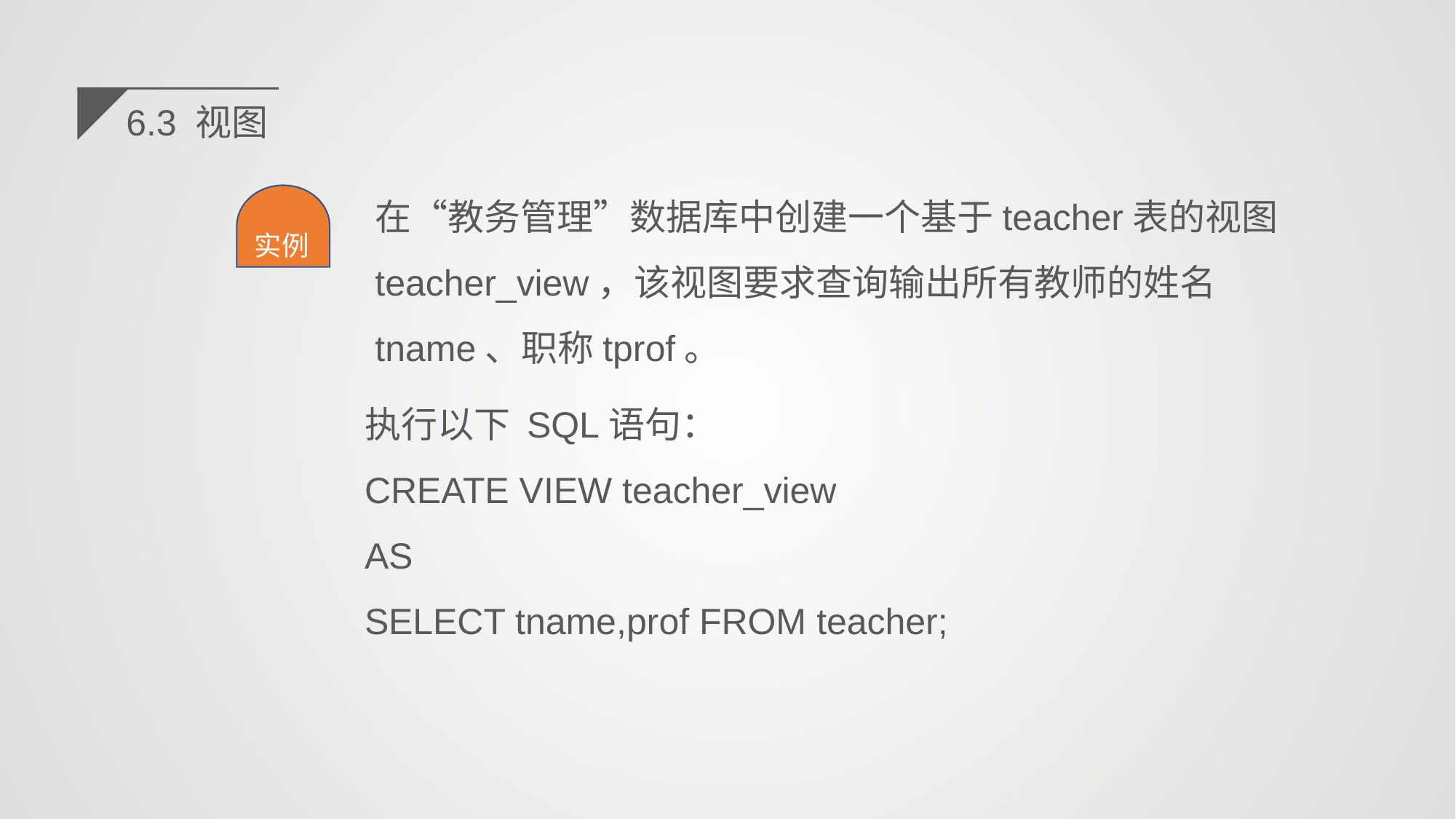

6.3 视图

在“教务管理”数据库中创建一个基于teacher表的视图
teacher_view，该视图要求查询输出所有教师的姓名tname、职称tprof。

实例

执行以下 SQL语句：
CREATE VIEW teacher_view
AS
SELECT tname,prof FROM teacher;